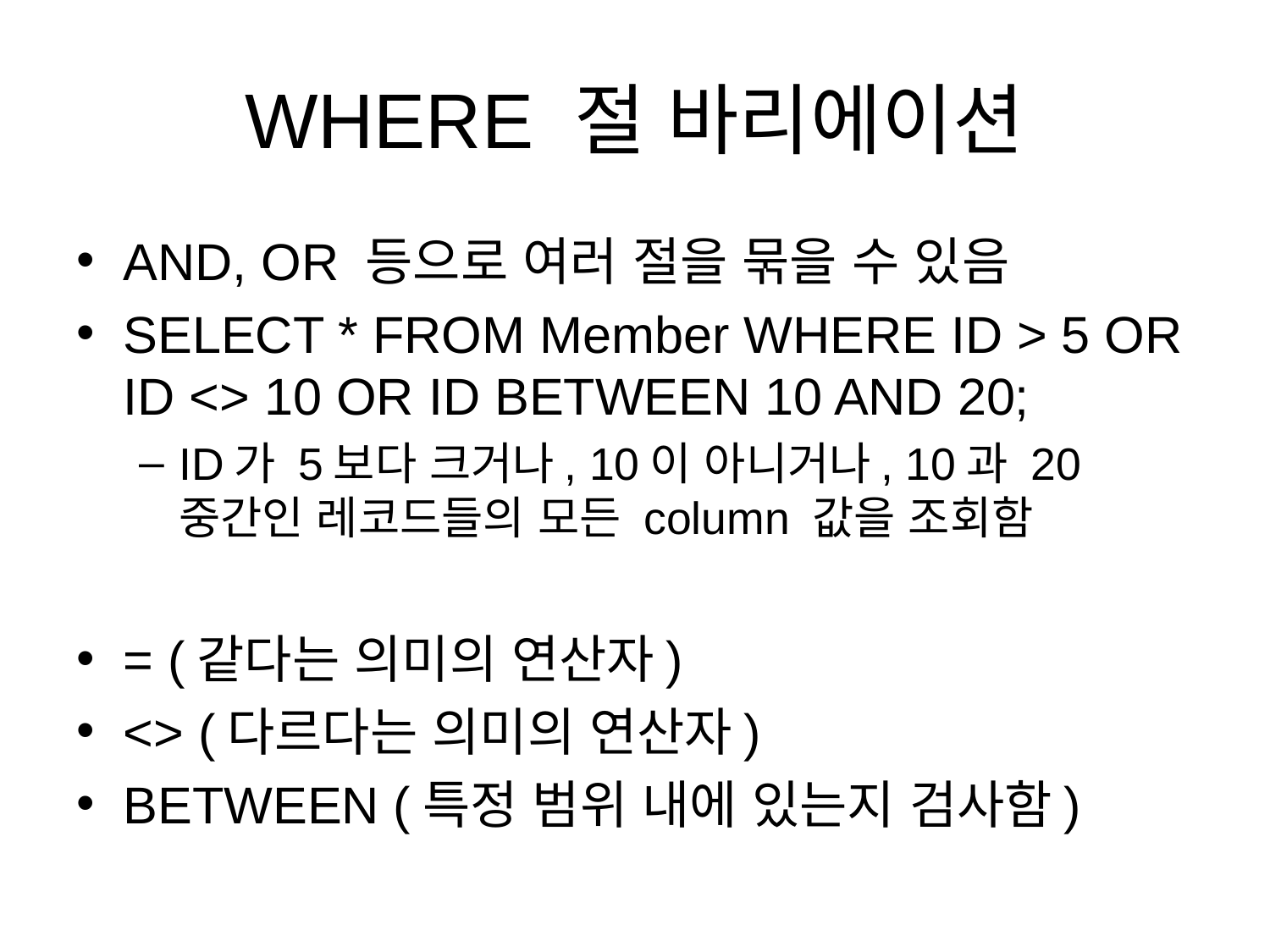

# WHERE 절 바리에이션
AND, OR 등으로 여러 절을 묶을 수 있음
SELECT * FROM Member WHERE ID > 5 OR ID <> 10 OR ID BETWEEN 10 AND 20;
ID가 5보다 크거나, 10이 아니거나, 10과 20 중간인 레코드들의 모든 column 값을 조회함

= (같다는 의미의 연산자)
<> (다르다는 의미의 연산자)
BETWEEN (특정 범위 내에 있는지 검사함)